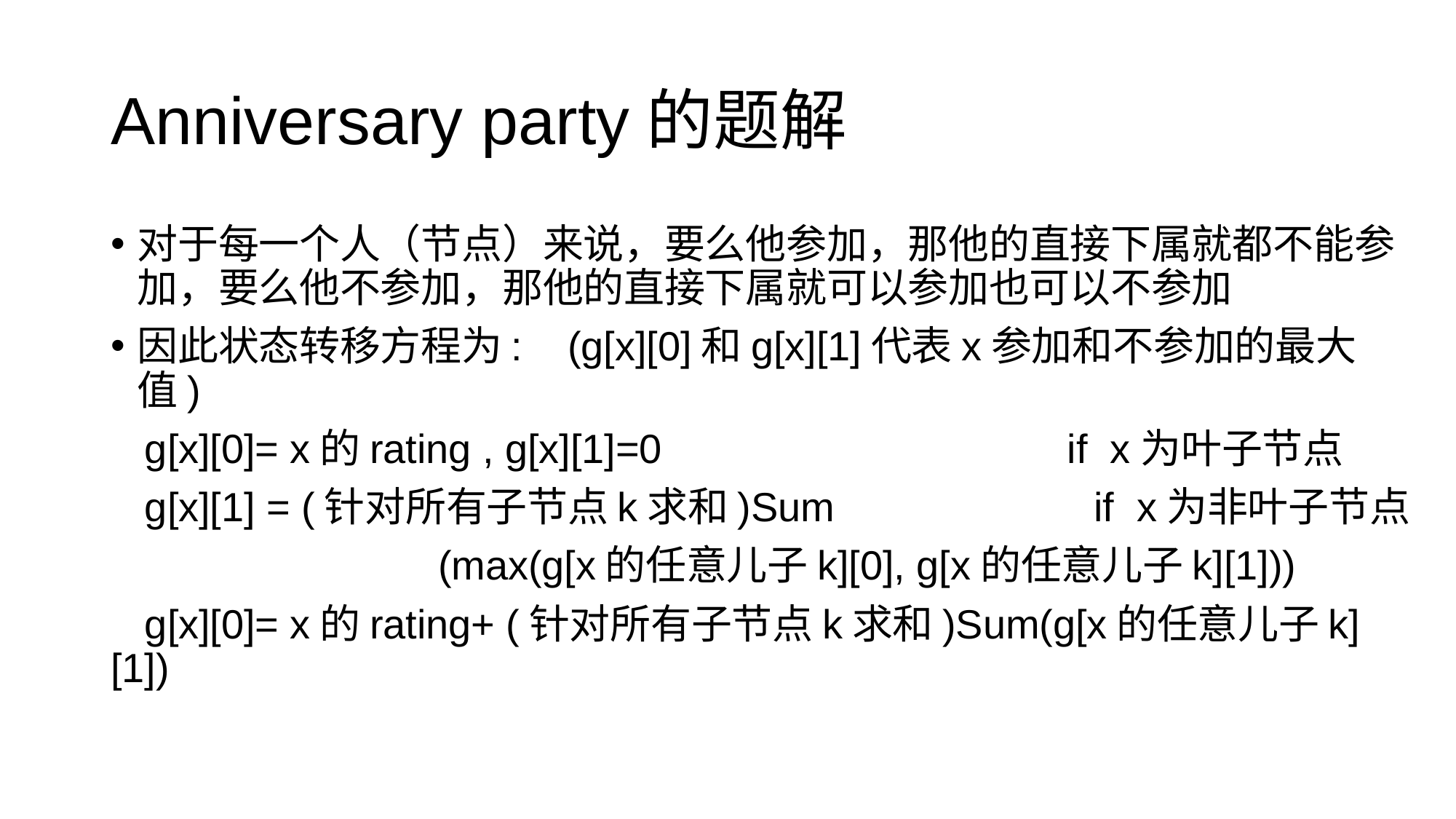

# Anniversary party的题解
对于每一个人（节点）来说，要么他参加，那他的直接下属就都不能参加，要么他不参加，那他的直接下属就可以参加也可以不参加
因此状态转移方程为:    (g[x][0]和g[x][1]代表x参加和不参加的最大值)
   g[x][0]= x的rating , g[x][1]=0                                    if  x为叶子节点
   g[x][1] = (针对所有子节点k求和)Sum                       if  x为非叶子节点
                             (max(g[x的任意儿子k][0], g[x的任意儿子k][1]))
   g[x][0]= x的rating+ (针对所有子节点k求和)Sum(g[x的任意儿子k][1])